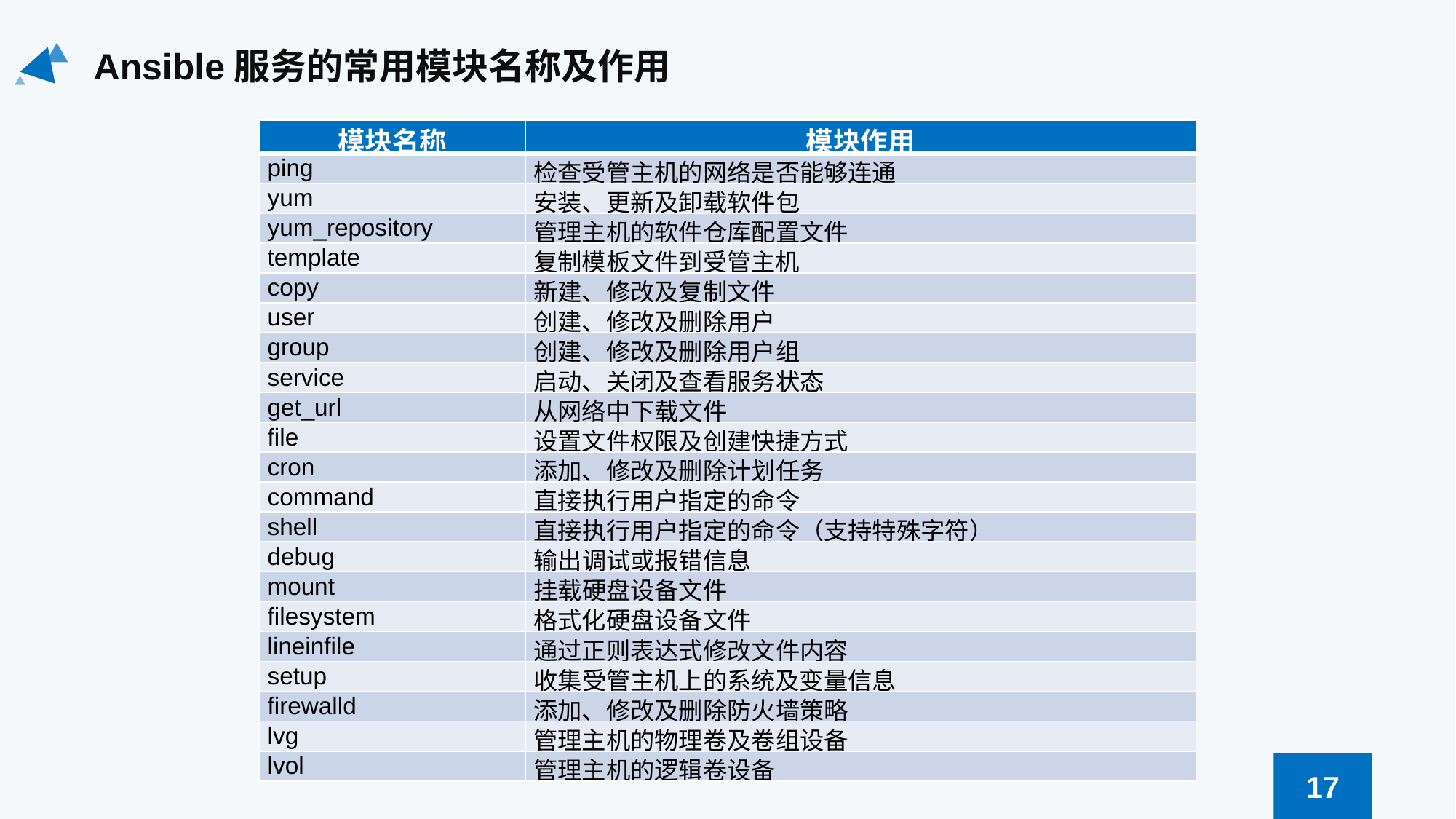

Ansible服务的常用模块名称及作用

| 模块名称 | 模块作用 |
| --- | --- |
| ping | 检查受管主机的网络是否能够连通 |
| yum | 安装、更新及卸载软件包 |
| yum\_repository | 管理主机的软件仓库配置文件 |
| template | 复制模板文件到受管主机 |
| copy | 新建、修改及复制文件 |
| user | 创建、修改及删除用户 |
| group | 创建、修改及删除用户组 |
| service | 启动、关闭及查看服务状态 |
| get\_url | 从网络中下载文件 |
| file | 设置文件权限及创建快捷方式 |
| cron | 添加、修改及删除计划任务 |
| command | 直接执行用户指定的命令 |
| shell | 直接执行用户指定的命令（支持特殊字符） |
| debug | 输出调试或报错信息 |
| mount | 挂载硬盘设备文件 |
| filesystem | 格式化硬盘设备文件 |
| lineinfile | 通过正则表达式修改文件内容 |
| setup | 收集受管主机上的系统及变量信息 |
| firewalld | 添加、修改及删除防火墙策略 |
| lvg | 管理主机的物理卷及卷组设备 |
| lvol | 管理主机的逻辑卷设备 |

17